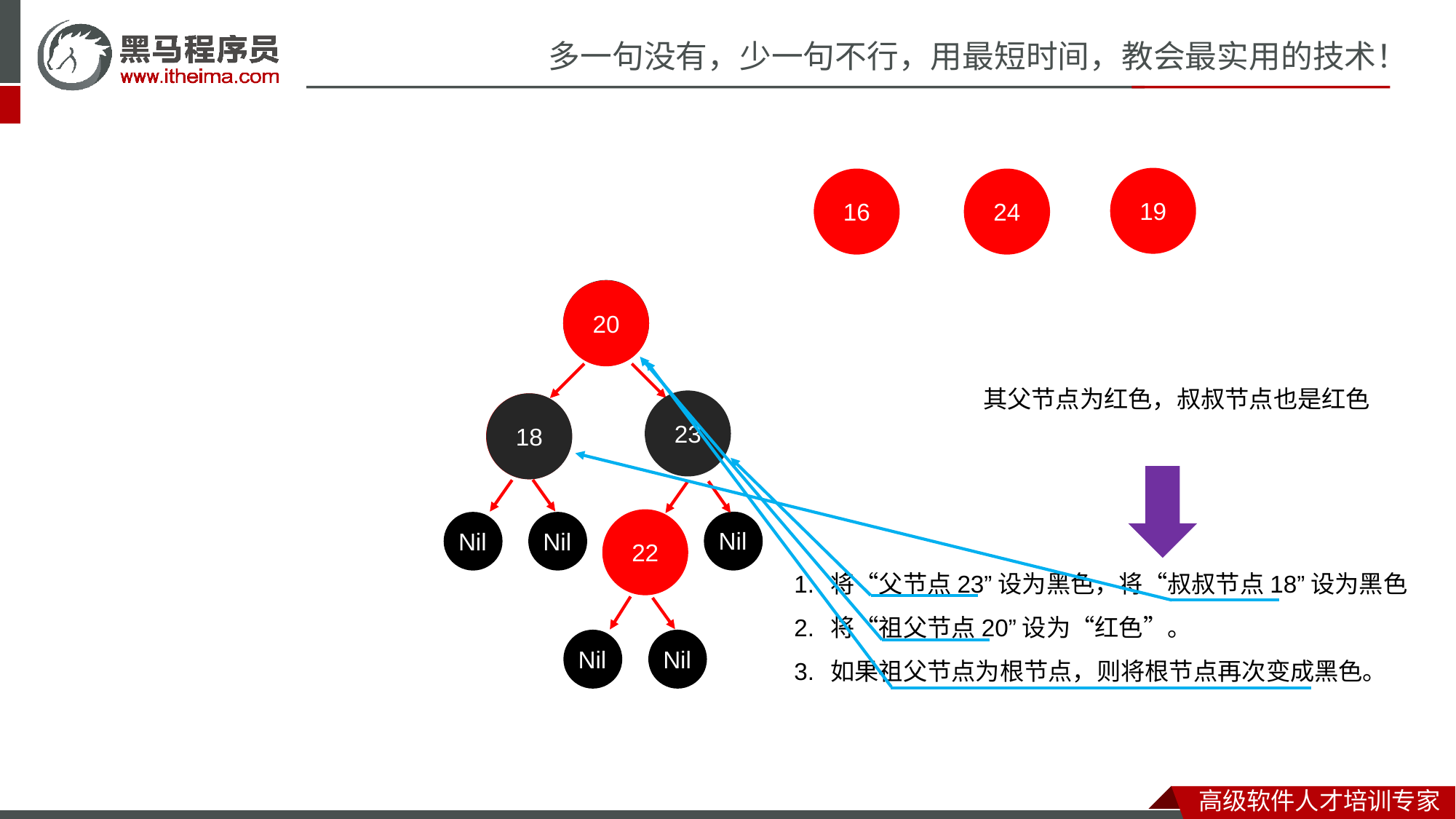

19
16
24
20
20
其父节点为红色，叔叔节点也是红色
23
18
18

22

Nil

Nil

Nil
将“父节点23”设为黑色，将“叔叔节点18”设为黑色
将“祖父节点20”设为“红色”。
如果祖父节点为根节点，则将根节点再次变成黑色。

Nil

Nil